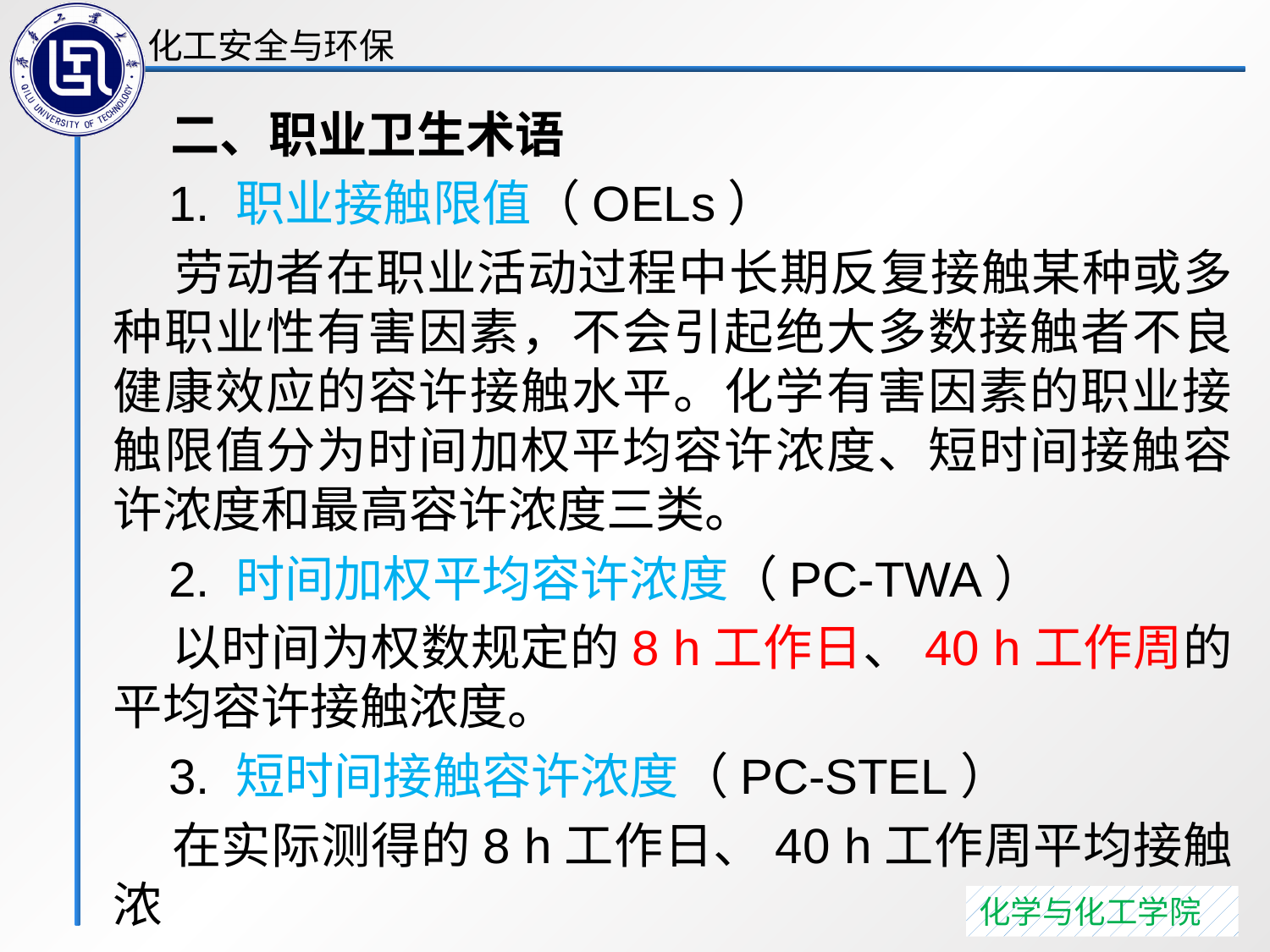

二、职业卫生术语
    1. 职业接触限值（OELs）
    劳动者在职业活动过程中长期反复接触某种或多种职业性有害因素，不会引起绝大多数接触者不良健康效应的容许接触水平。化学有害因素的职业接触限值分为时间加权平均容许浓度、短时间接触容许浓度和最高容许浓度三类。
    2. 时间加权平均容许浓度（PC-TWA）
    以时间为权数规定的8 h工作日、40 h工作周的平均容许接触浓度。
    3. 短时间接触容许浓度（PC-STEL）
    在实际测得的8 h工作日、40 h工作周平均接触浓